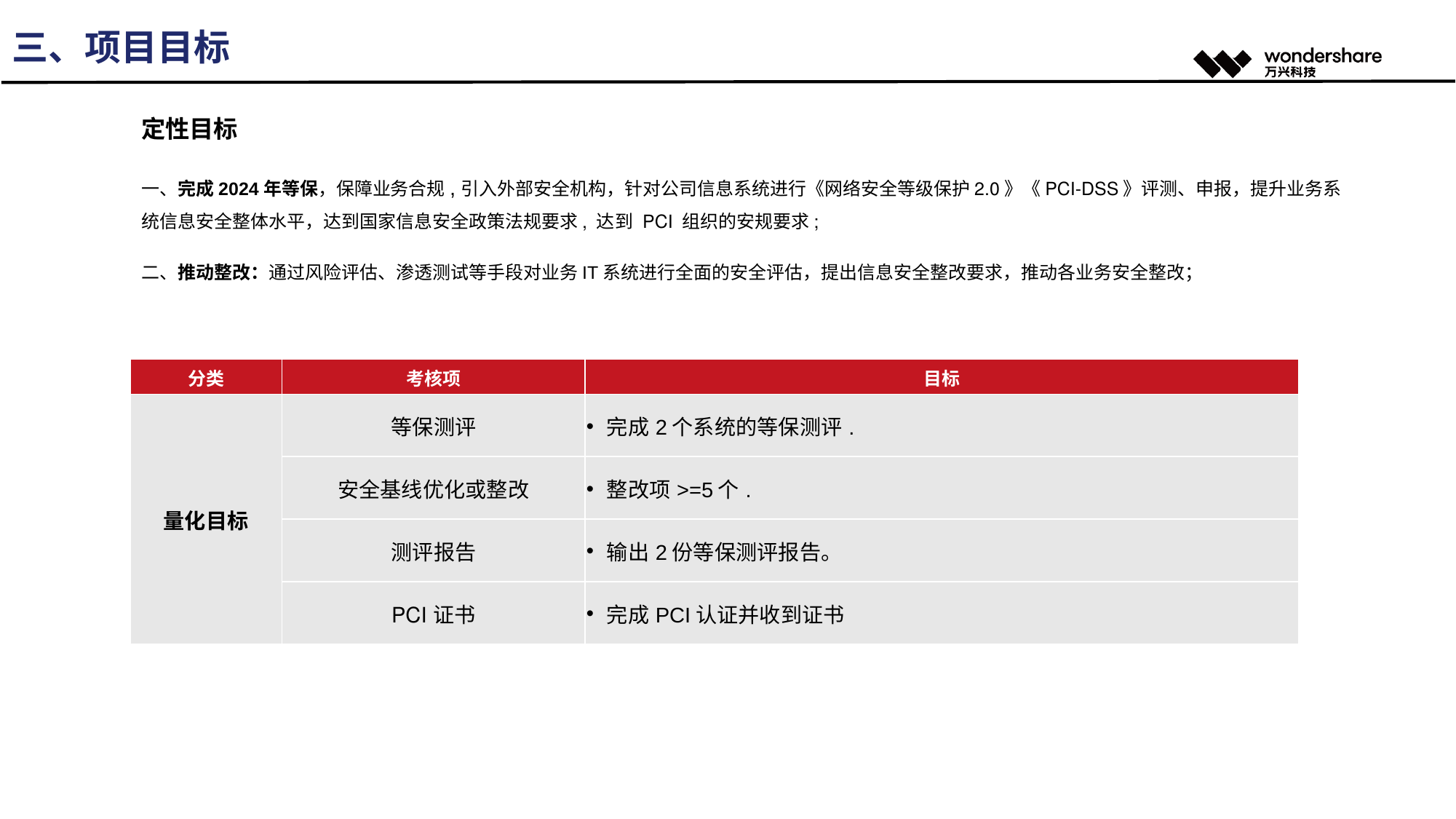

三、项目目标
定性目标
一、完成2024年等保，保障业务合规,引入外部安全机构，针对公司信息系统进行《网络安全等级保护2.0》《PCI-DSS》评测、申报，提升业务系统信息安全整体水平，达到国家信息安全政策法规要求, 达到 PCI 组织的安规要求;
二、推动整改：通过风险评估、渗透测试等手段对业务IT系统进行全面的安全评估，提出信息安全整改要求，推动各业务安全整改；

| 分类 | 考核项 | 目标 |
| --- | --- | --- |
| 量化目标 | 等保测评 | 完成2个系统的等保测评. |
|  | 安全基线优化或整改 | 整改项>=5个. |
|  | 测评报告 | 输出2份等保测评报告。 |
|  | PCI证书 | 完成PCI认证并收到证书 |